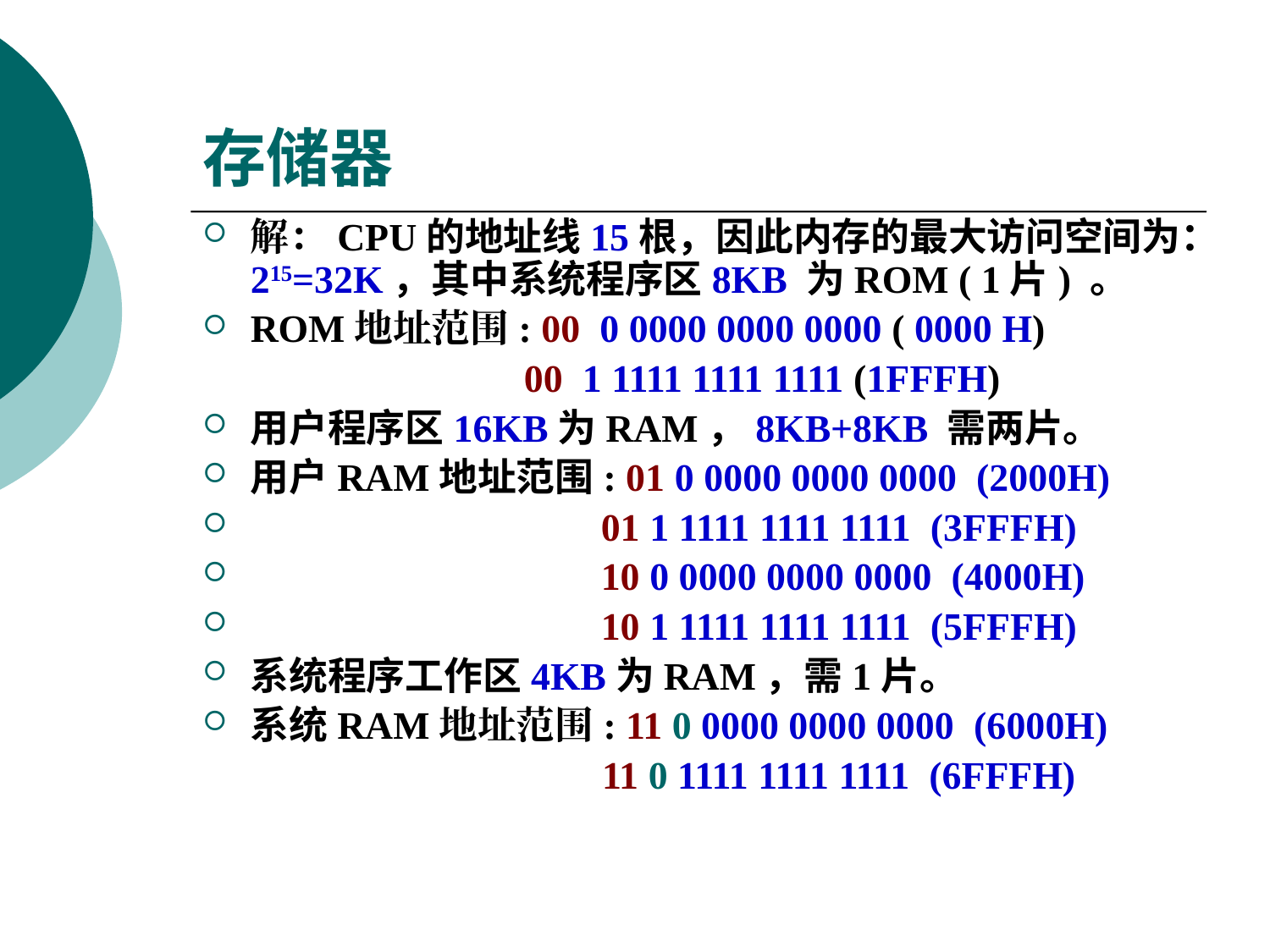

# 存储器
解：CPU的地址线15根，因此内存的最大访问空间为：215=32K，其中系统程序区8KB 为ROM ( 1片) 。
ROM地址范围: 00  0 0000 0000 0000 ( 0000 H)
                                 00  1 1111 1111 1111 (1FFFH)
用户程序区16KB为RAM，8KB+8KB 需两片。
用户RAM地址范围: 01 0 0000 0000 0000  (2000H)
                                    01 1 1111 1111 1111  (3FFFH)
                                    10 0 0000 0000 0000  (4000H)
                                    10 1 1111 1111 1111  (5FFFH)
系统程序工作区4KB为RAM，需1片。
系统RAM地址范围: 11 0 0000 0000 0000  (6000H)
                                         11 0 1111 1111 1111  (6FFFH)